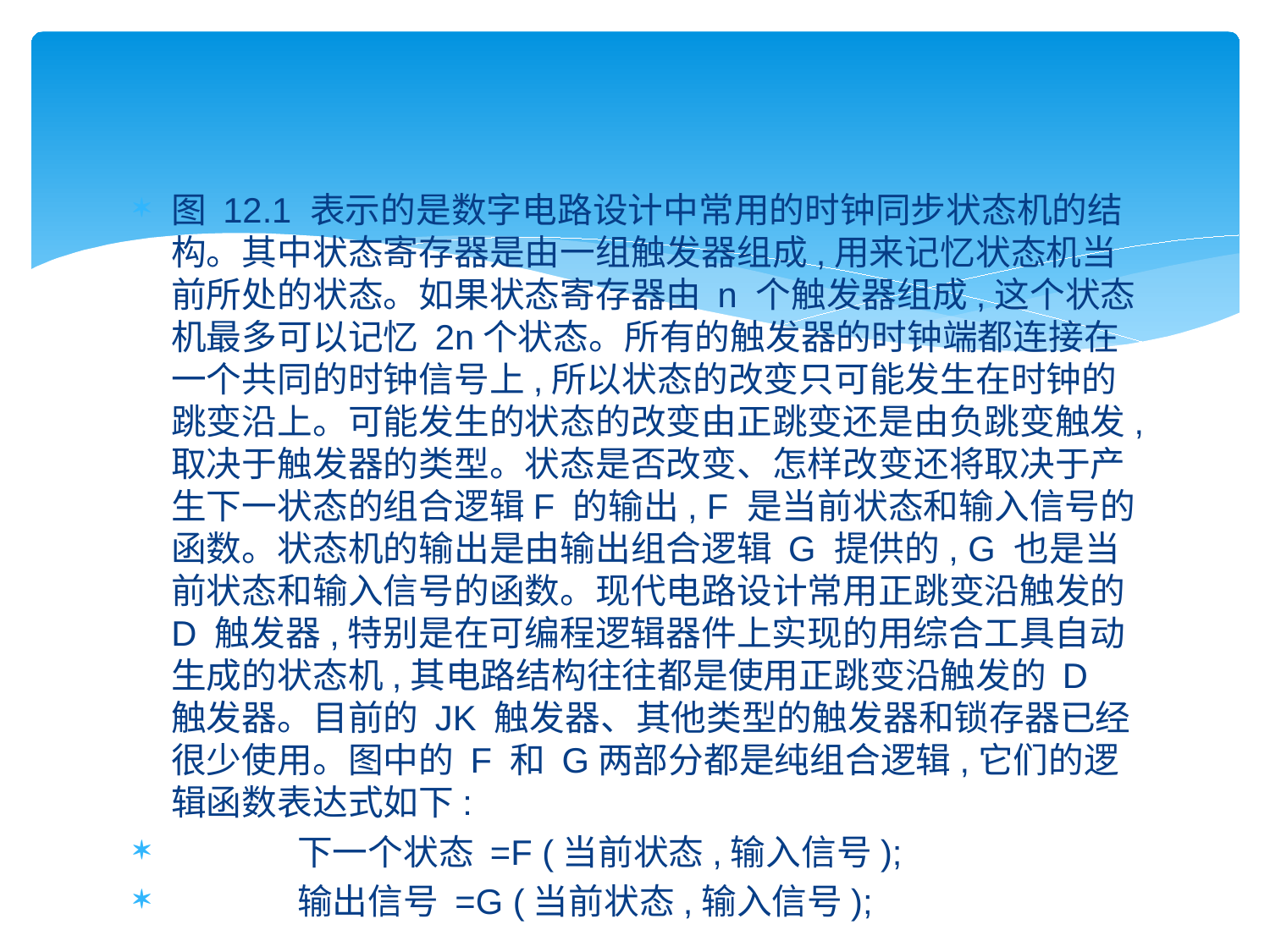

#
图 12.1 表示的是数字电路设计中常用的时钟同步状态机的结构。其中状态寄存器是由一组触发器组成,用来记忆状态机当前所处的状态。如果状态寄存器由 n 个触发器组成,这个状态机最多可以记忆 2n个状态。所有的触发器的时钟端都连接在一个共同的时钟信号上,所以状态的改变只可能发生在时钟的跳变沿上。可能发生的状态的改变由正跳变还是由负跳变触发,取决于触发器的类型。状态是否改变、怎样改变还将取决于产生下一状态的组合逻辑F 的输出, F 是当前状态和输入信号的函数。状态机的输出是由输出组合逻辑 G 提供的, G 也是当前状态和输入信号的函数。现代电路设计常用正跳变沿触发的 D 触发器,特别是在可编程逻辑器件上实现的用综合工具自动生成的状态机,其电路结构往往都是使用正跳变沿触发的 D 触发器。目前的 JK 触发器、其他类型的触发器和锁存器已经很少使用。图中的 F 和 G两部分都是纯组合逻辑,它们的逻辑函数表达式如下:
               下一个状态 =F (当前状态,输入信号);
               输出信号 =G (当前状态,输入信号);